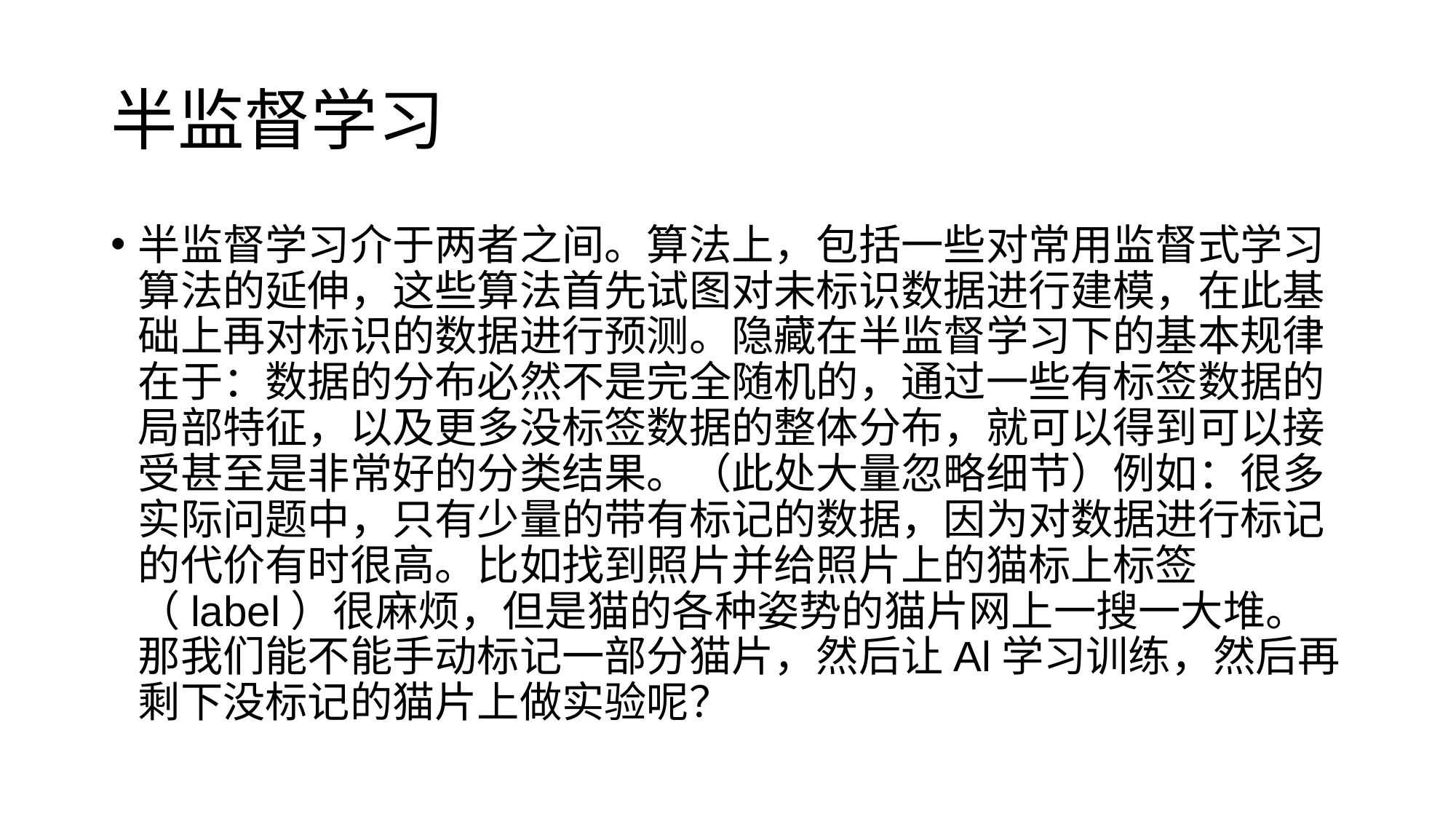

# 半监督学习
半监督学习介于两者之间。算法上，包括一些对常用监督式学习算法的延伸，这些算法首先试图对未标识数据进行建模，在此基础上再对标识的数据进行预测。隐藏在半监督学习下的基本规律在于：数据的分布必然不是完全随机的，通过一些有标签数据的局部特征，以及更多没标签数据的整体分布，就可以得到可以接受甚至是非常好的分类结果。（此处大量忽略细节）例如：很多实际问题中，只有少量的带有标记的数据，因为对数据进行标记的代价有时很高。比如找到照片并给照片上的猫标上标签（label）很麻烦，但是猫的各种姿势的猫片网上一搜一大堆。那我们能不能手动标记一部分猫片，然后让Al学习训练，然后再剩下没标记的猫片上做实验呢？